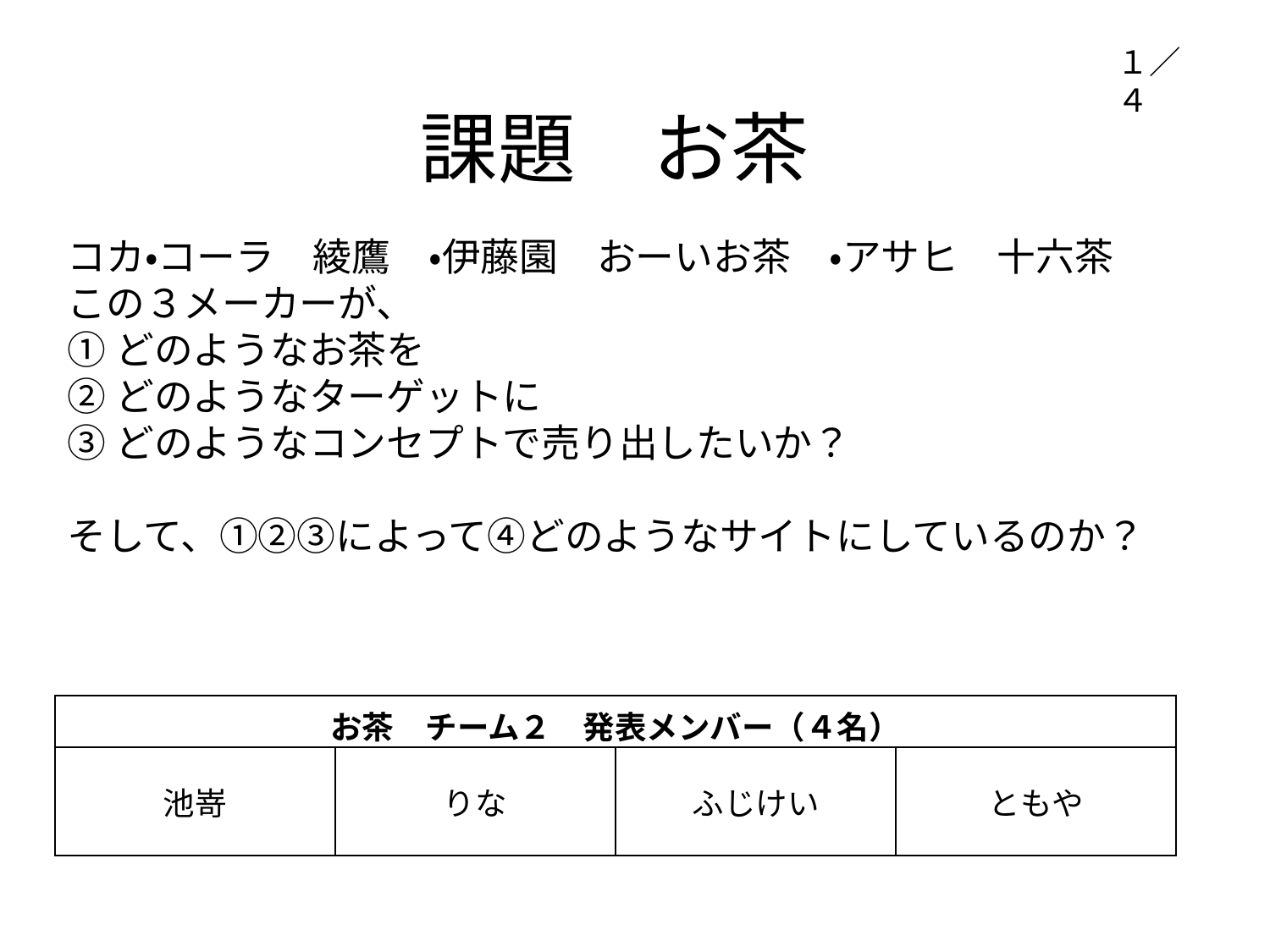

１／４
# 課題　お茶
コカ・コーラ　綾鷹　・伊藤園　おーいお茶　・アサヒ　十六茶
この３メーカーが、
①どのようなお茶を
②どのようなターゲットに
③どのようなコンセプトで売り出したいか？

そして、①②③によって④どのようなサイトにしているのか？

| お茶　チーム２　発表メンバー（４名） |  |  |  |
| --- | --- | --- | --- |
| 池嵜 | りな | ふじけい | ともや |